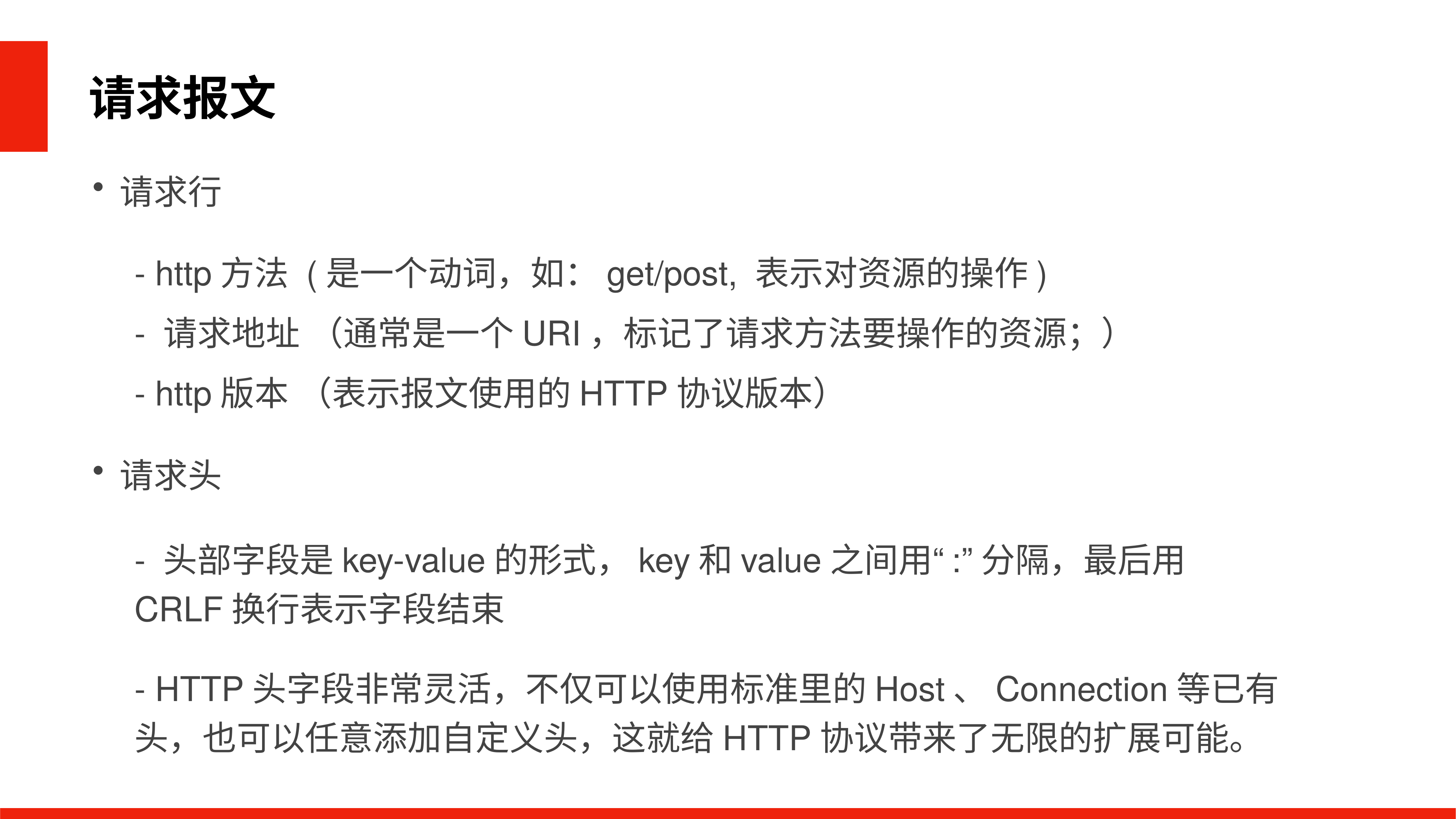

请求报文
请求行
- http方法 (是一个动词，如：get/post, 表示对资源的操作)

- 请求地址 （通常是一个URI，标记了请求方法要操作的资源；）
- http版本 （表示报文使用的HTTP协议版本）
请求头
- 头部字段是key-value的形式，key和value之间用“:”分隔，最后用CRLF换行表示字段结束
- HTTP头字段非常灵活，不仅可以使用标准里的Host、Connection等已有头，也可以任意添加自定义头，这就给HTTP协议带来了无限的扩展可能。
19